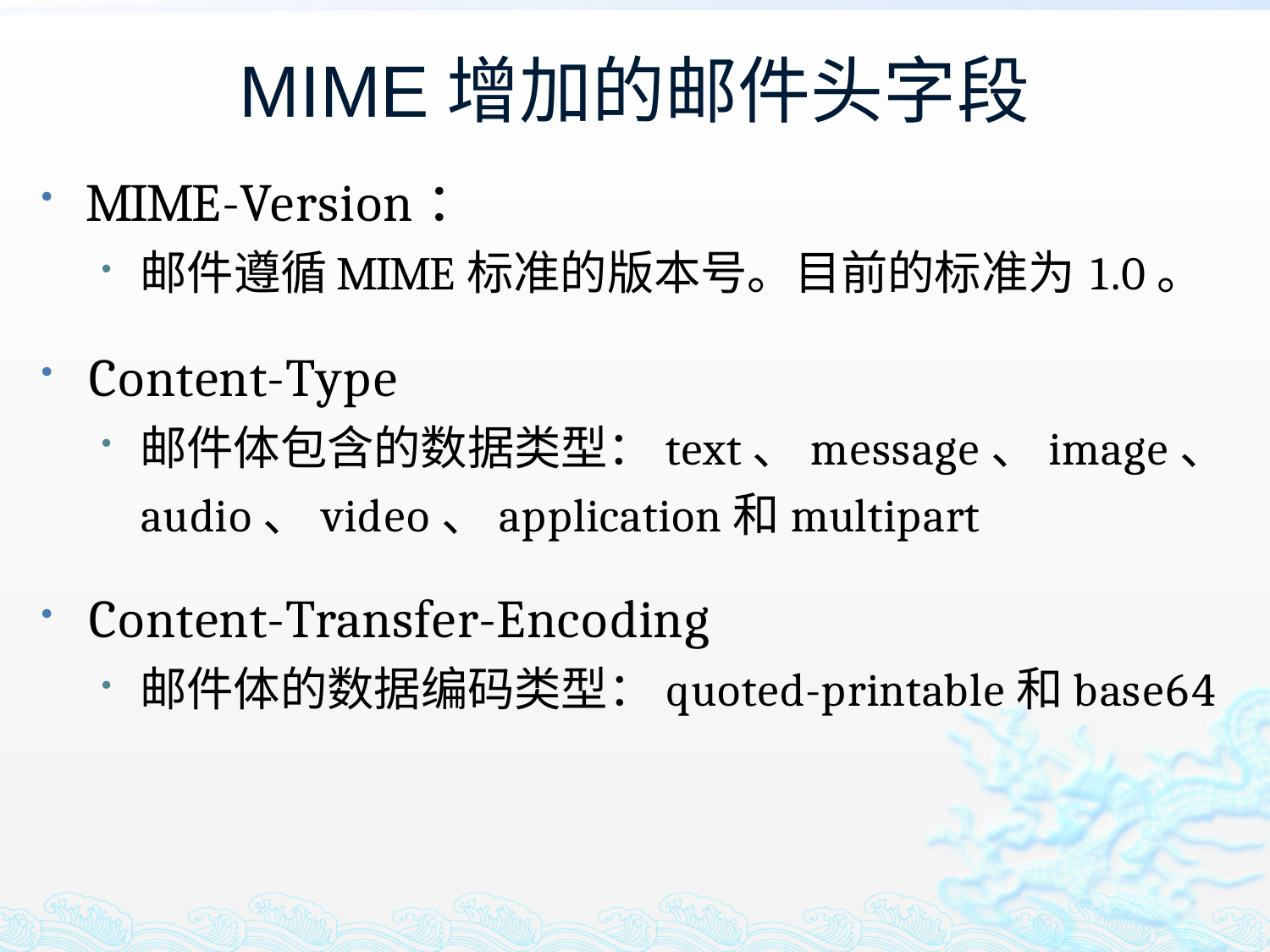

# MIME增加的邮件头字段
MIME-Version：
邮件遵循MIME标准的版本号。目前的标准为1.0。
Content-Type
邮件体包含的数据类型：text、message、image、audio、video、application和multipart
Content-Transfer-Encoding
邮件体的数据编码类型：quoted-printable和base64